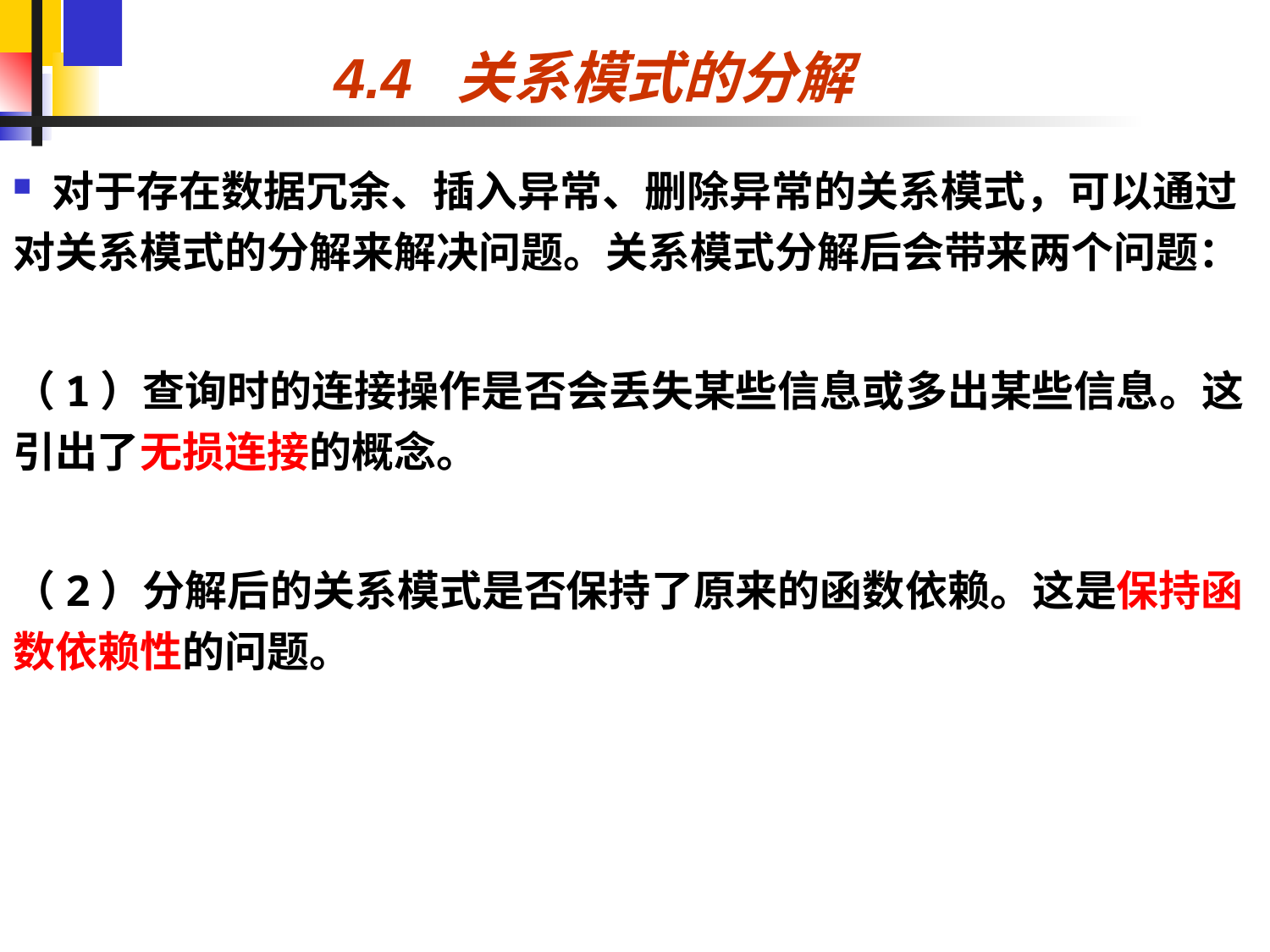

# 4.4  关系模式的分解
 对于存在数据冗余、插入异常、删除异常的关系模式，可以通过对关系模式的分解来解决问题。关系模式分解后会带来两个问题：

（1）查询时的连接操作是否会丢失某些信息或多出某些信息。这引出了无损连接的概念。

（2）分解后的关系模式是否保持了原来的函数依赖。这是保持函数依赖性的问题。